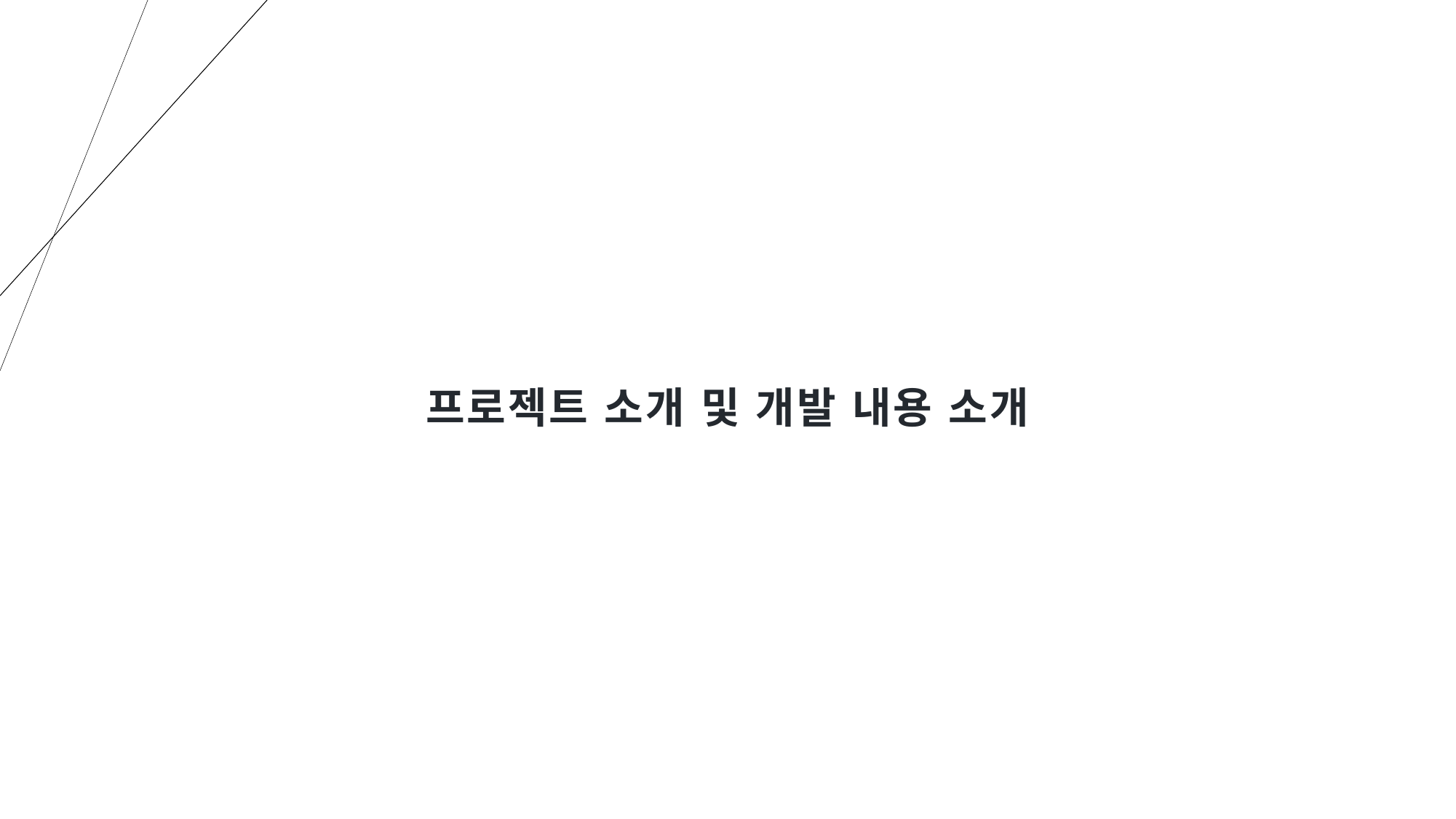

# 프로젝트 소개 및 개발 내용 소개